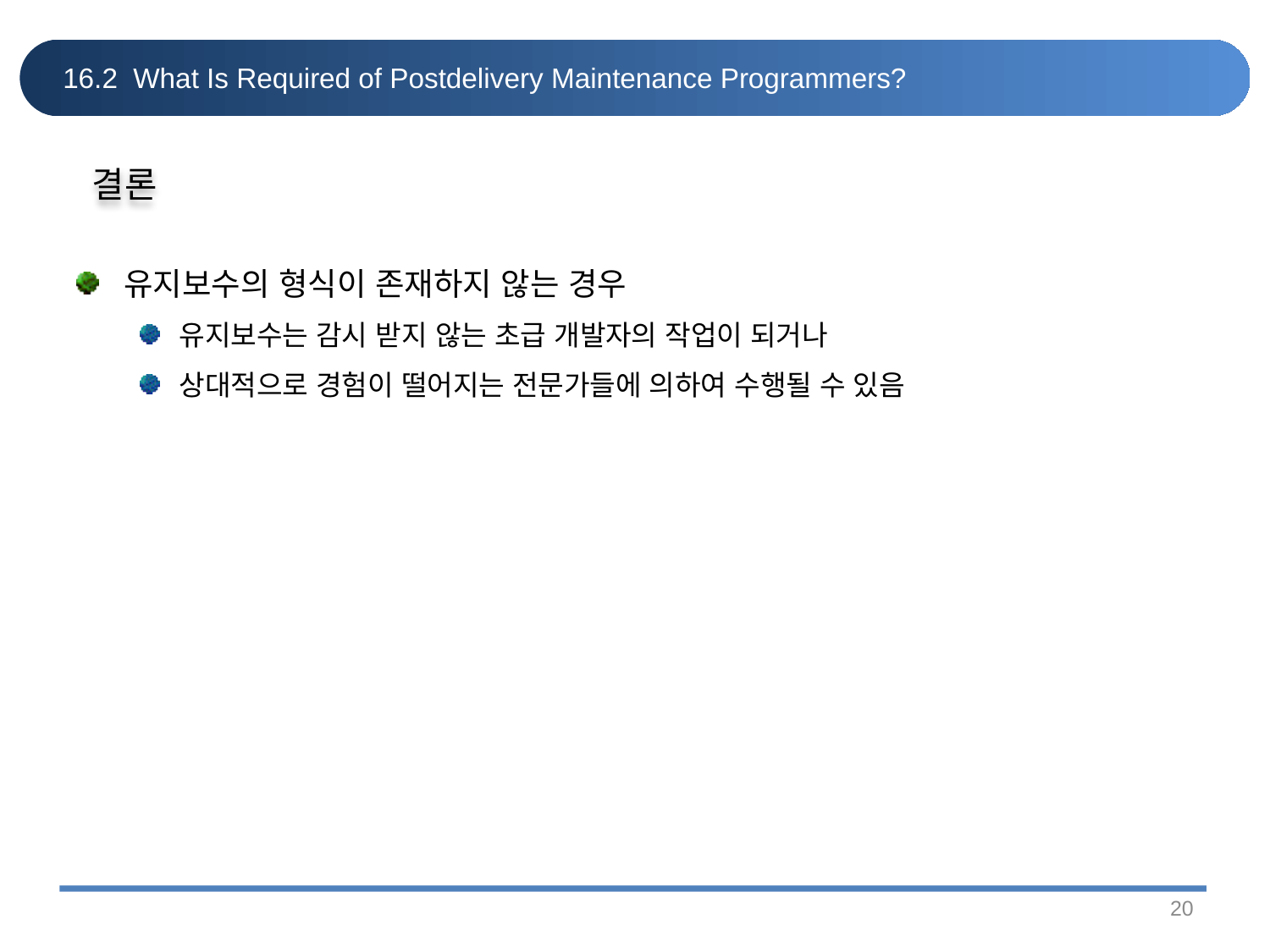

# 16.2  What Is Required of Postdelivery Maintenance Programmers?
결론
유지보수의 형식이 존재하지 않는 경우
유지보수는 감시 받지 않는 초급 개발자의 작업이 되거나
상대적으로 경험이 떨어지는 전문가들에 의하여 수행될 수 있음
20